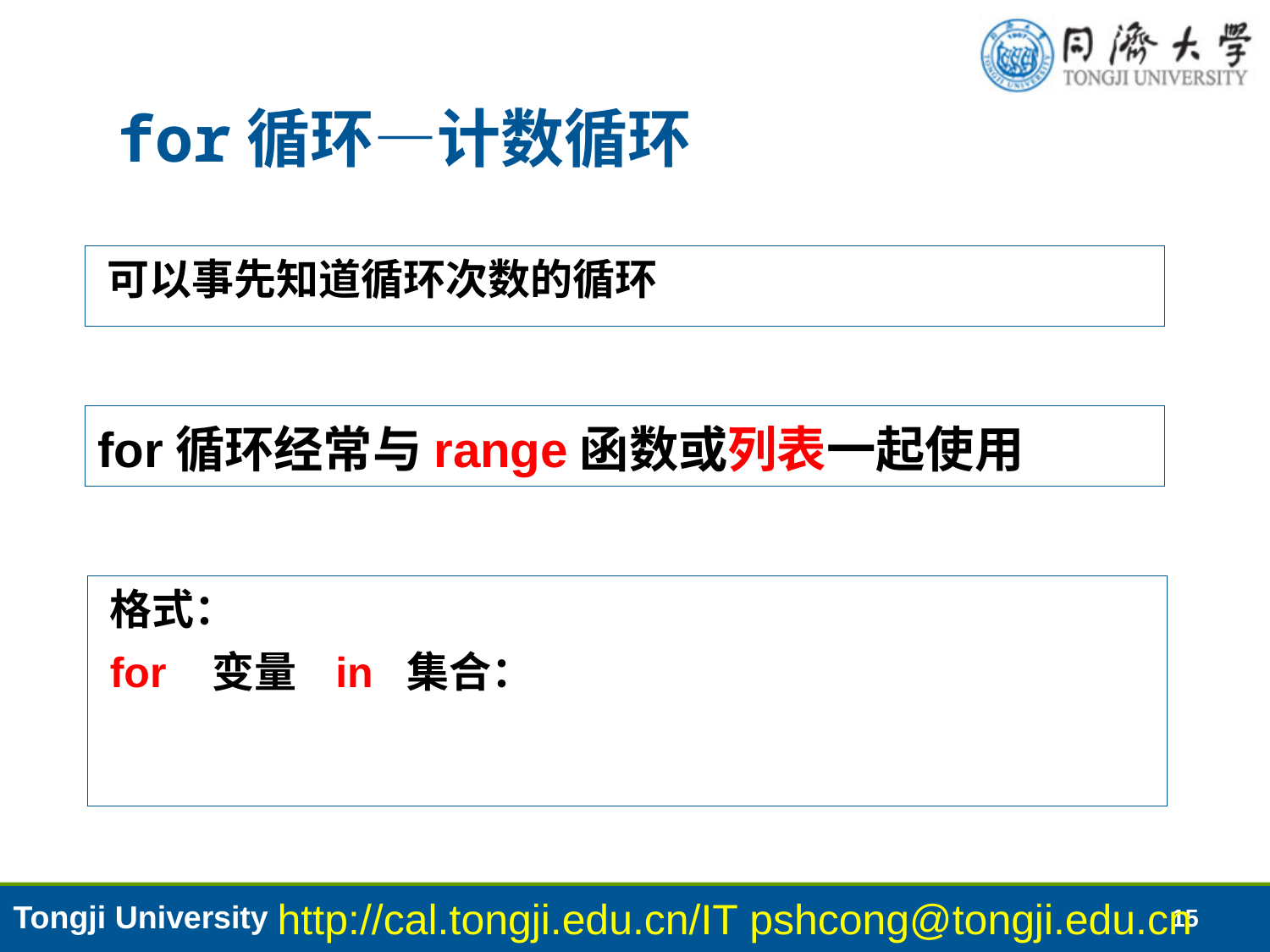

# for循环—计数循环
可以事先知道循环次数的循环
for循环经常与range函数或列表一起使用
格式：
for   变量   in  集合：